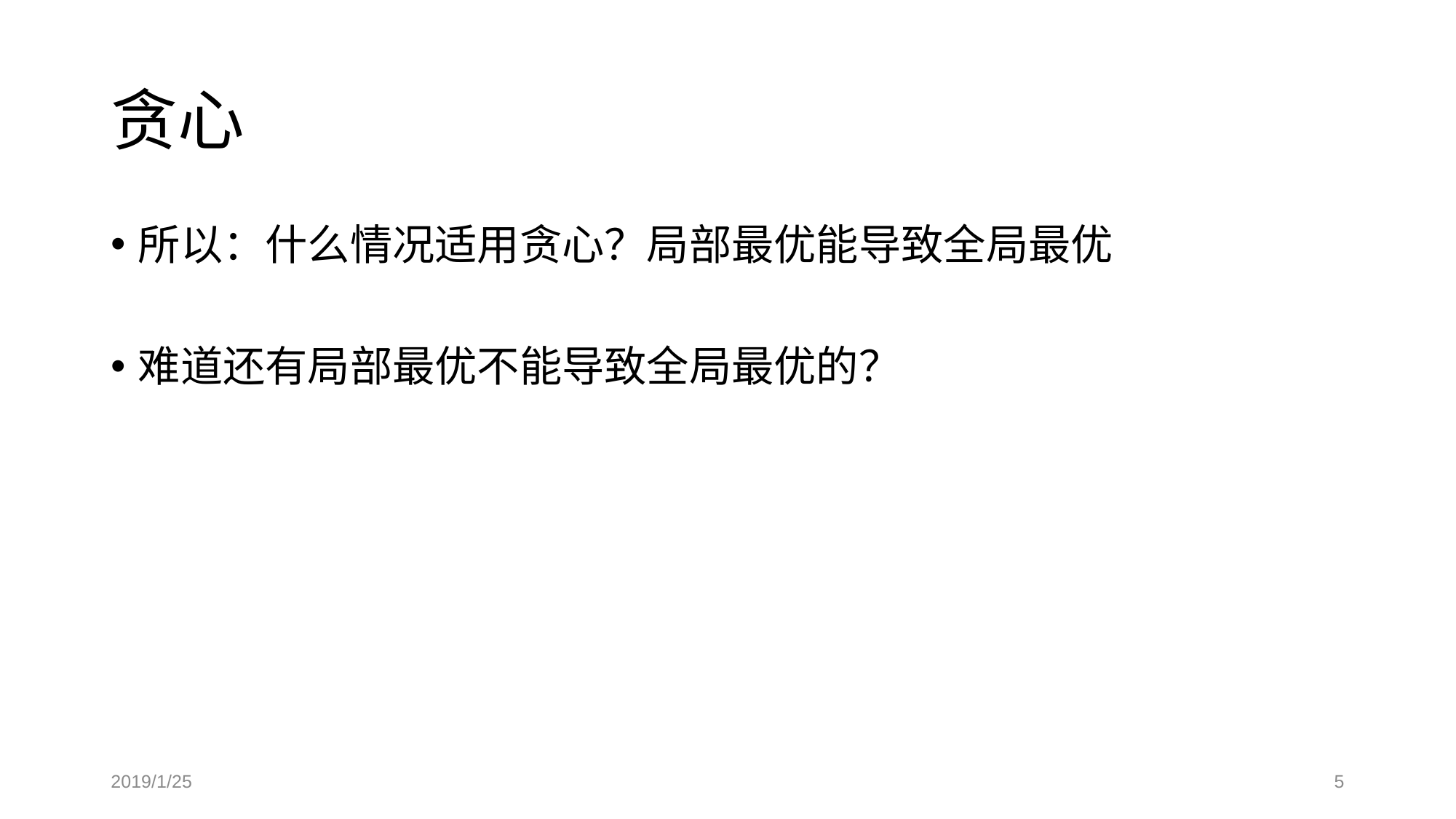

# 贪心
所以：什么情况适用贪心？局部最优能导致全局最优

难道还有局部最优不能导致全局最优的？
2019/1/25
5